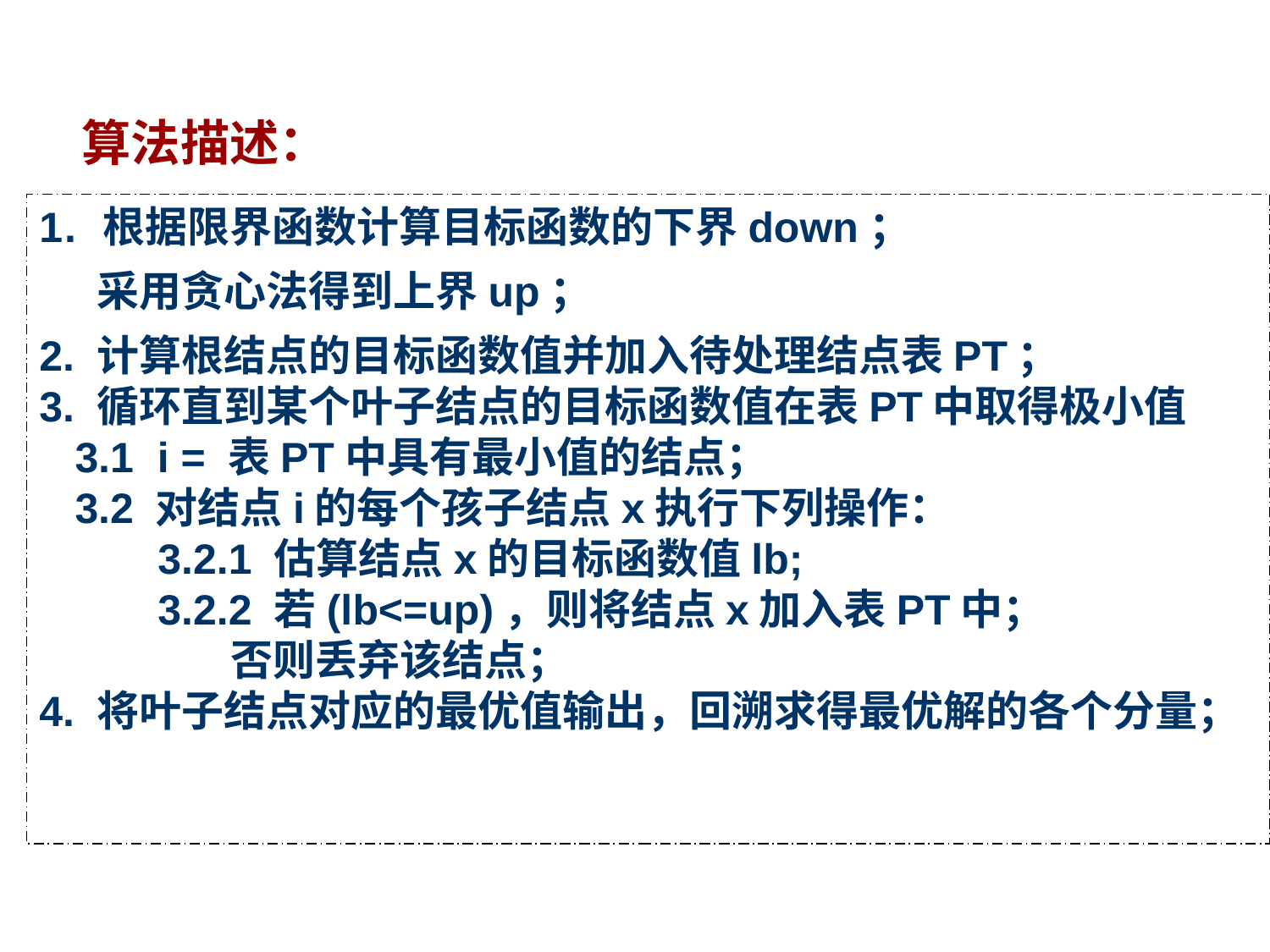

算法描述：
根据限界函数计算目标函数的下界down；
     采用贪心法得到上界up；
2. 计算根结点的目标函数值并加入待处理结点表PT；
3. 循环直到某个叶子结点的目标函数值在表PT中取得极小值
   3.1  i = 表PT中具有最小值的结点；
   3.2 对结点i的每个孩子结点x执行下列操作：
          3.2.1 估算结点x的目标函数值lb;
          3.2.2 若(lb<=up)，则将结点x加入表PT中；
                   否则丢弃该结点；
4. 将叶子结点对应的最优值输出，回溯求得最优解的各个分量；